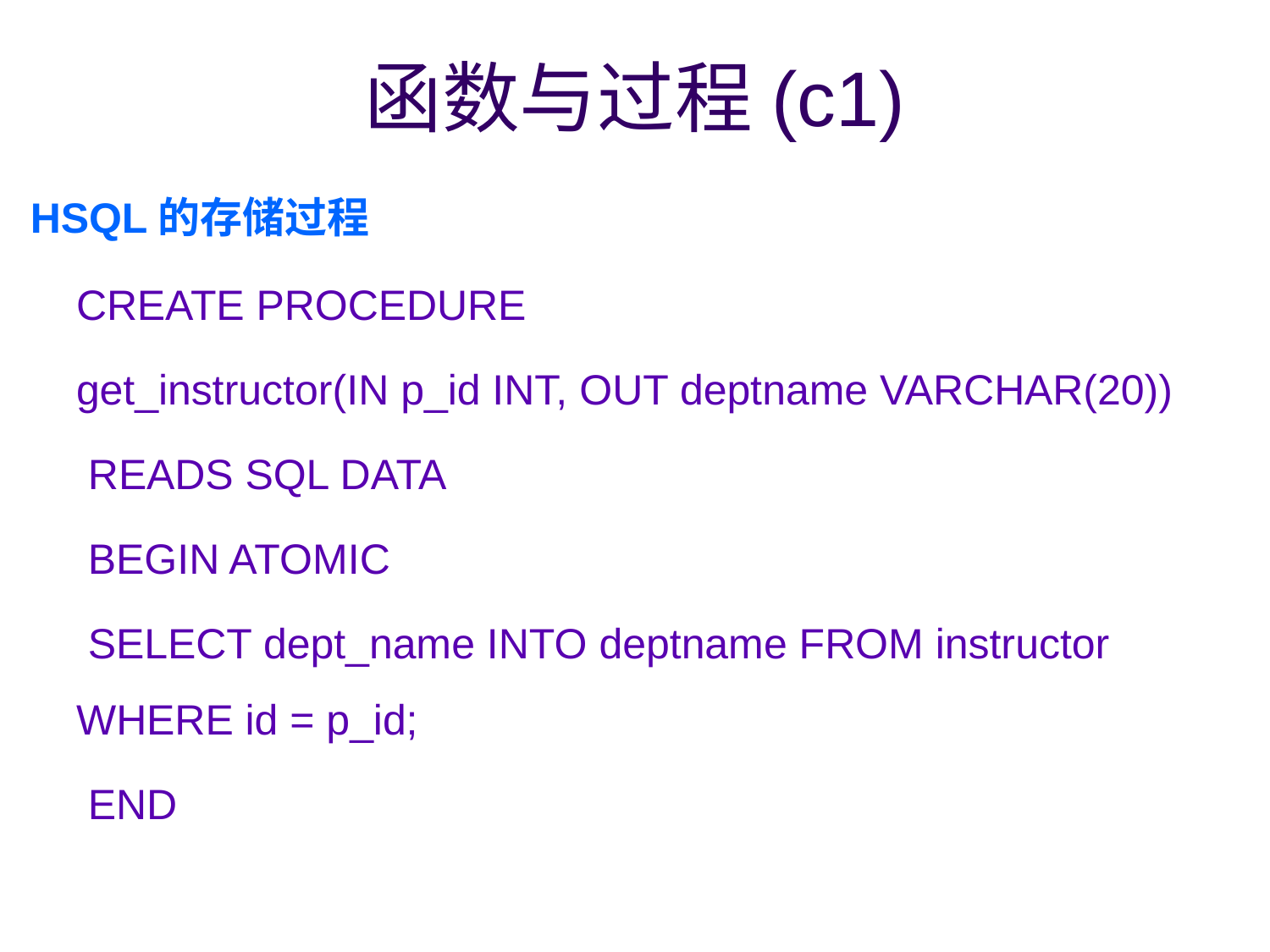

# 函数与过程(c1)
HSQL的存储过程
CREATE PROCEDURE
get_instructor(IN p_id INT, OUT deptname VARCHAR(20))
 READS SQL DATA
 BEGIN ATOMIC
 SELECT dept_name INTO deptname FROM instructor WHERE id = p_id;
 END